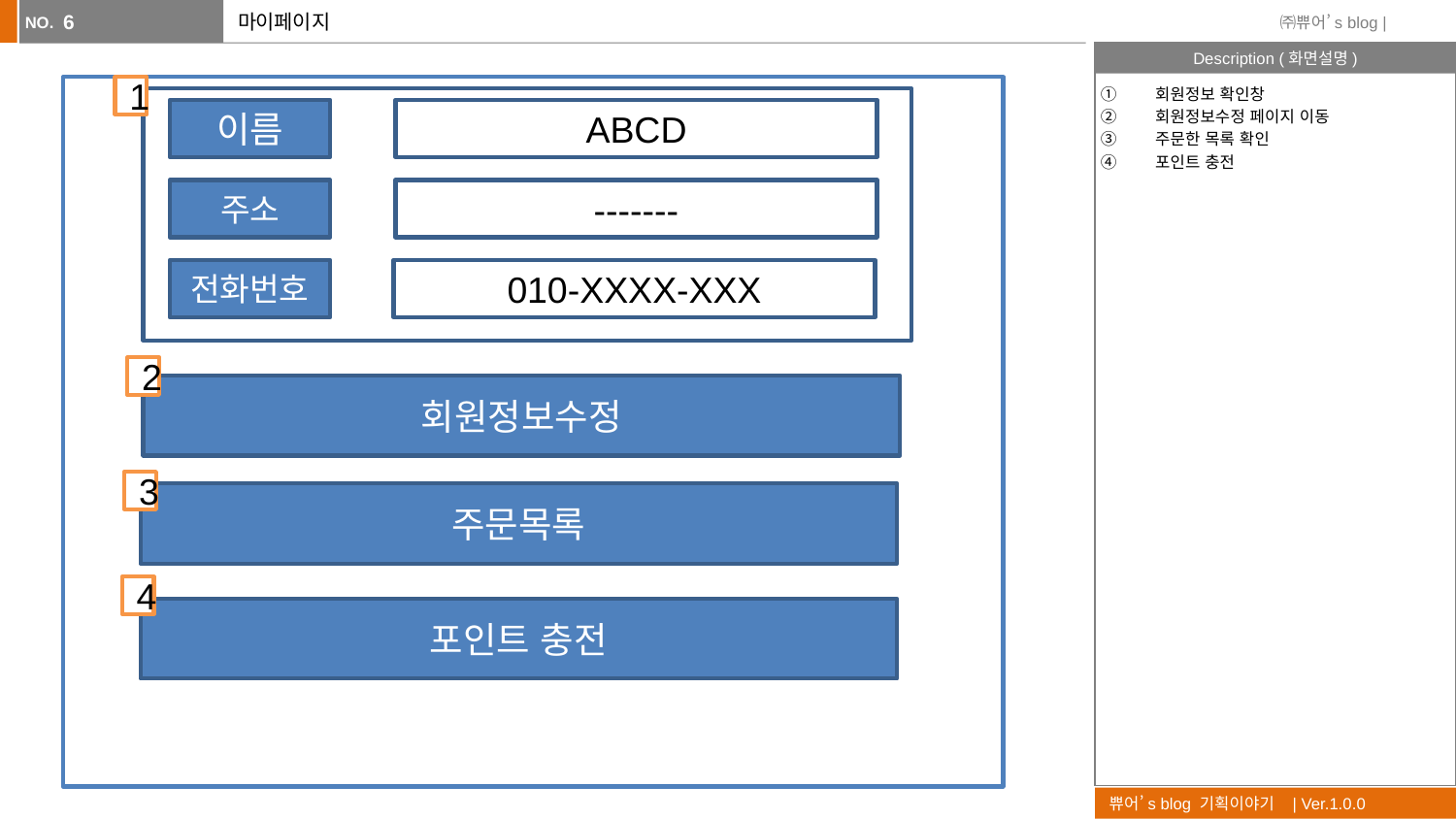

6
# 마이페이지

1
회원정보 확인창
회원정보수정 페이지 이동
주문한 목록 확인
포인트 충전

이름
ABCD
주소
-------
전화번호
010-XXXX-XXX
2
회원정보수정
3
주문목록
4
포인트 충전